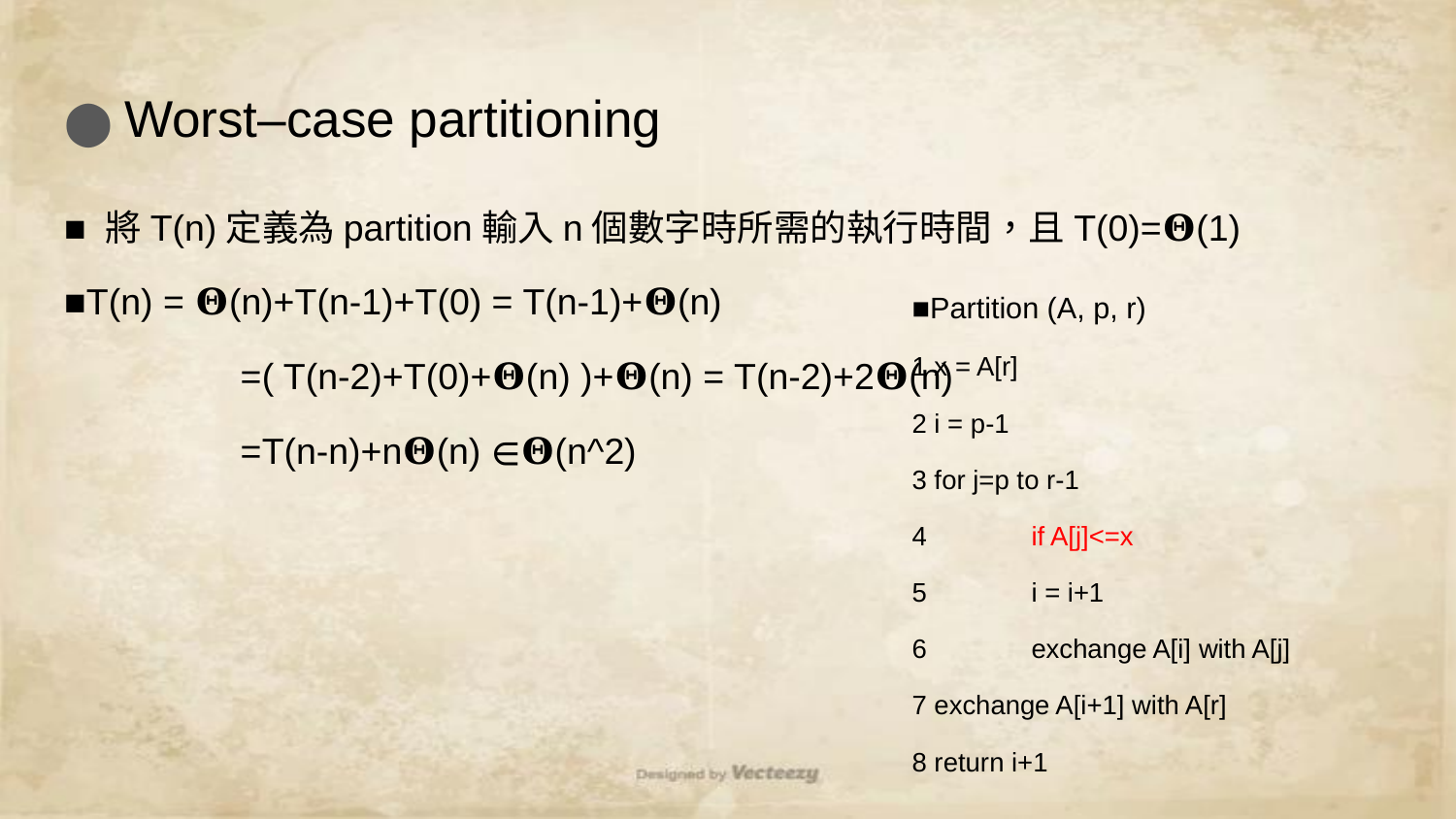

# ⬤ Worst–case partitioning
■ 將T(n)定義為partition輸入n個數字時所需的執行時間，且T(0)=𝚯(1)
■T(n) = 𝚯(n)+T(n-1)+T(0) = T(n-1)+𝚯(n)
	   =( T(n-2)+T(0)+𝚯(n) )+𝚯(n) = T(n-2)+2𝚯(n)
	   =T(n-n)+n𝚯(n) ∈𝚯(n^2)

■Partition (A, p, r)
1 x = A[r]
2 i = p-1
3 for j=p to r-1
4	if A[j]<=x
5		i = i+1
6		exchange A[i] with A[j]
7 exchange A[i+1] with A[r]
8 return i+1